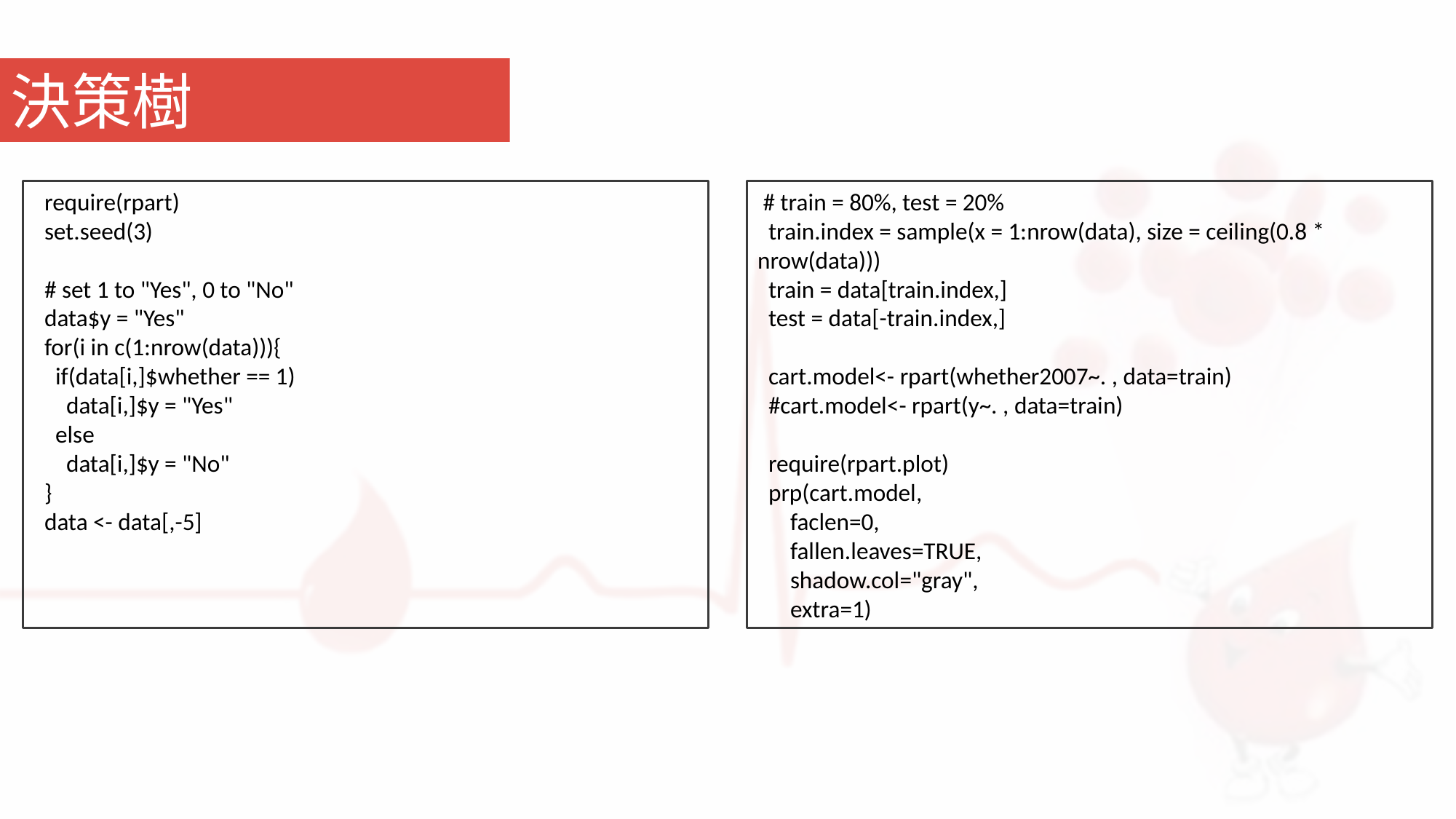

決策樹
  require(rpart)
  set.seed(3)

  # set 1 to "Yes", 0 to "No"
  data$y = "Yes"
  for(i in c(1:nrow(data))){
    if(data[i,]$whether == 1)
      data[i,]$y = "Yes"
    else
      data[i,]$y = "No"
  }
  data <- data[,-5]

 # train = 80%, test = 20%
  train.index = sample(x = 1:nrow(data), size = ceiling(0.8 * nrow(data)))
  train = data[train.index,]
  test = data[-train.index,]

  cart.model<- rpart(whether2007~. , data=train)
  #cart.model<- rpart(y~. , data=train)

  require(rpart.plot)
  prp(cart.model,
      faclen=0,
      fallen.leaves=TRUE,
      shadow.col="gray",
      extra=1)